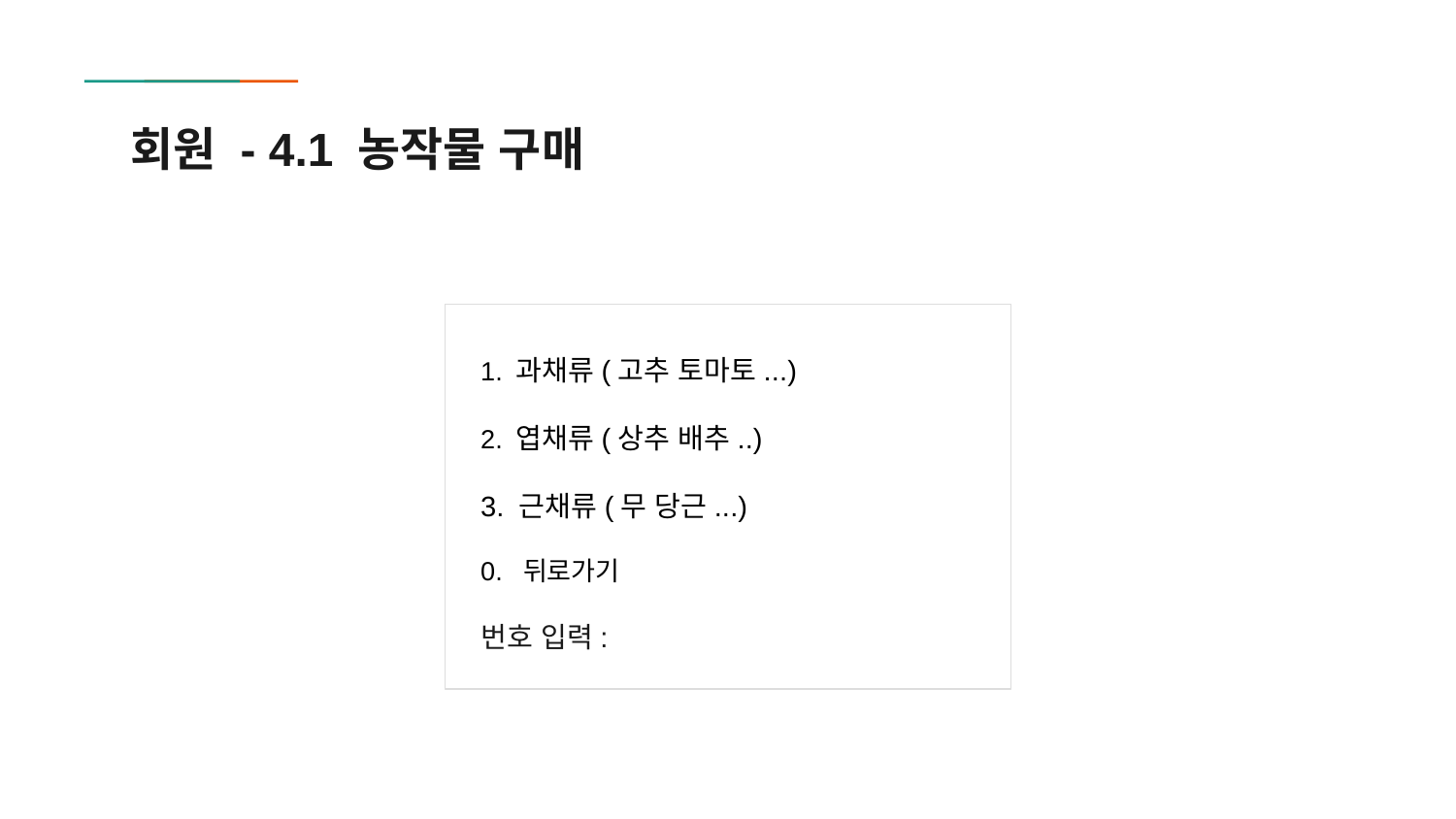

# 회원 - 4.1 농작물 구매
1. 과채류(고추 토마토...)
2. 엽채류(상추 배추..)
3. 근채류(무 당근...)
0.  뒤로가기
번호 입력: